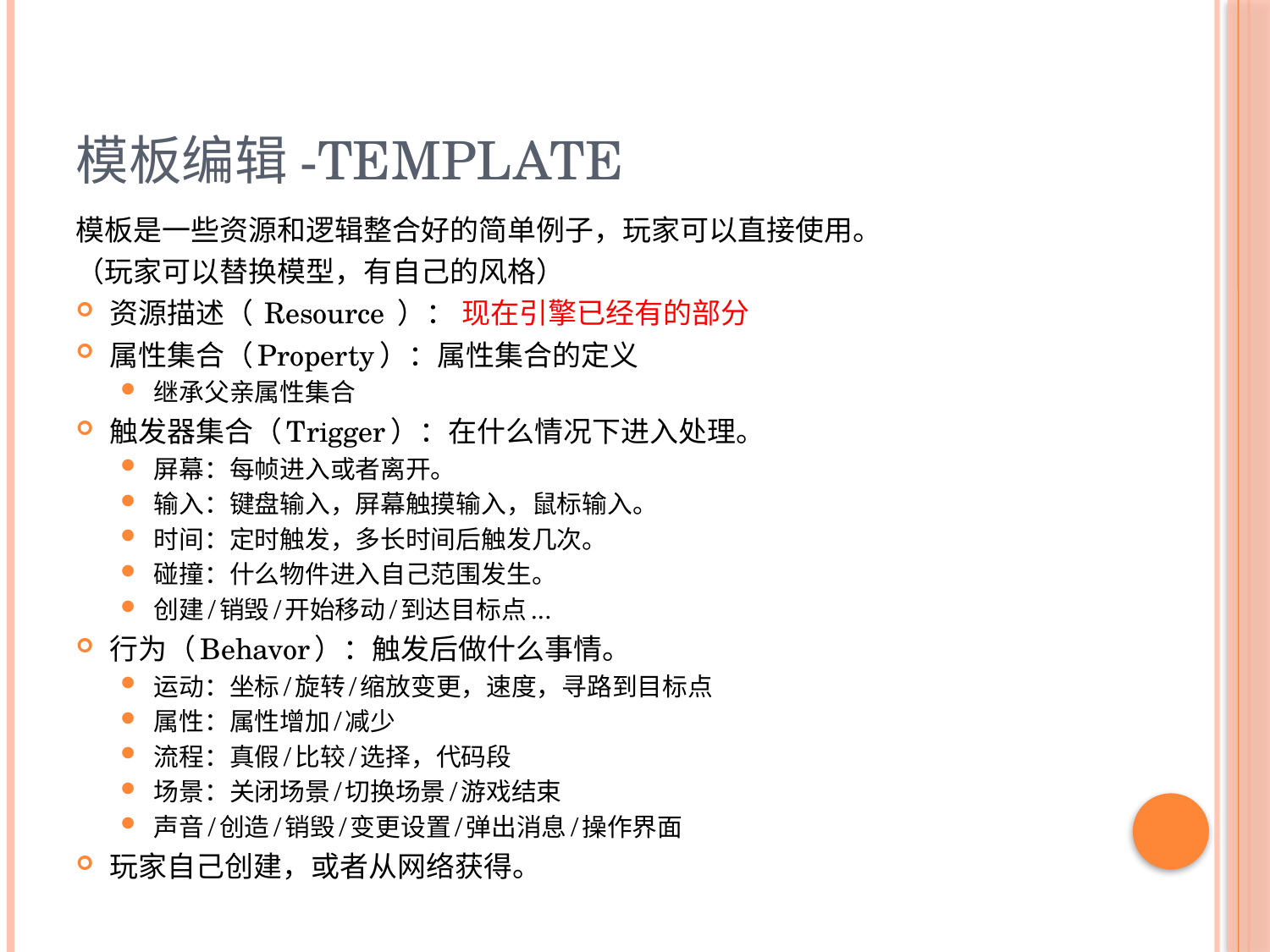

# 模板编辑-Template
模板是一些资源和逻辑整合好的简单例子，玩家可以直接使用。
（玩家可以替换模型，有自己的风格）
资源描述（ Resource ）： 现在引擎已经有的部分
属性集合（Property）：属性集合的定义
继承父亲属性集合
触发器集合（Trigger）：在什么情况下进入处理。
屏幕：每帧进入或者离开。
输入：键盘输入，屏幕触摸输入，鼠标输入。
时间：定时触发，多长时间后触发几次。
碰撞：什么物件进入自己范围发生。
创建/销毁/开始移动/到达目标点...
行为（Behavor）：触发后做什么事情。
运动：坐标/旋转/缩放变更，速度，寻路到目标点
属性：属性增加/减少
流程：真假/比较/选择，代码段
场景：关闭场景/切换场景/游戏结束
声音/创造/销毁/变更设置/弹出消息/操作界面
玩家自己创建，或者从网络获得。